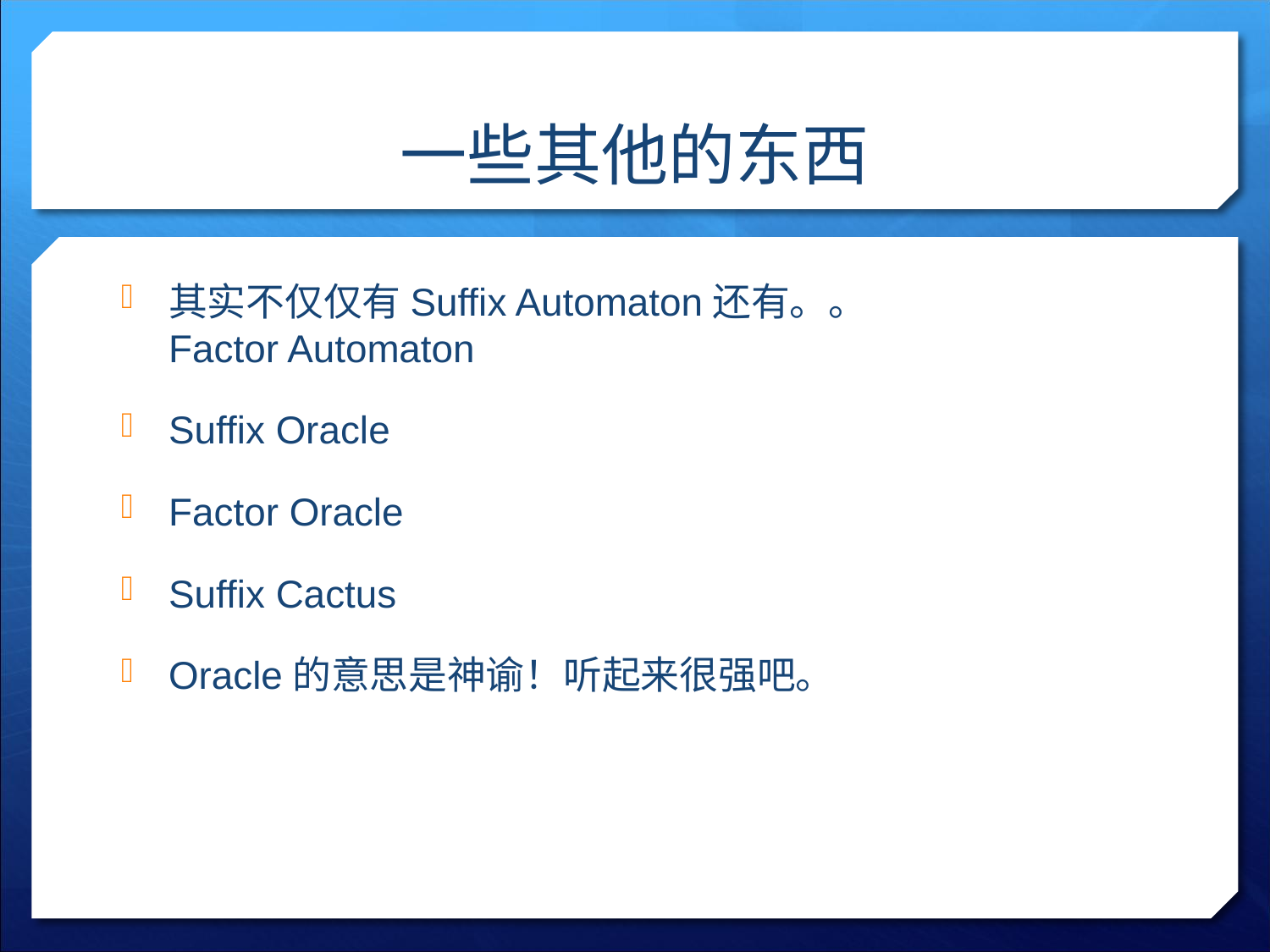

# 一些其他的东西
其实不仅仅有Suffix Automaton还有。。
Factor Automaton
Suffix Oracle
Factor Oracle
Suffix Cactus
Oracle的意思是神谕！听起来很强吧。